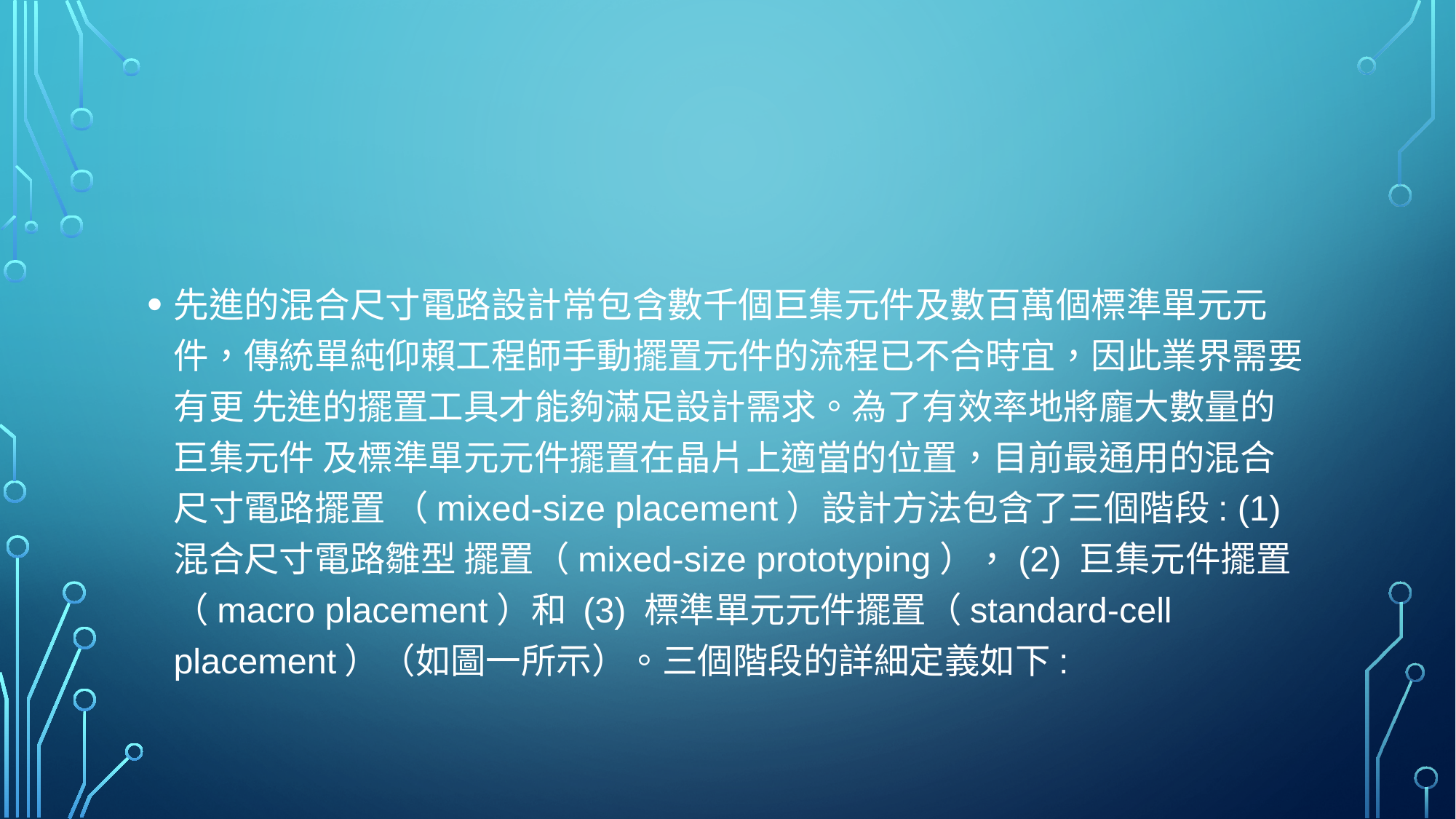

#
先進的混合尺寸電路設計常包含數千個巨集元件及數百萬個標準單元元 件，傳統單純仰賴工程師手動擺置元件的流程已不合時宜，因此業界需要有更 先進的擺置工具才能夠滿足設計需求。為了有效率地將龐大數量的巨集元件 及標準單元元件擺置在晶片上適當的位置，目前最通用的混合尺寸電路擺置 （mixed-size placement）設計方法包含了三個階段: (1) 混合尺寸電路雛型 擺置（mixed-size prototyping），(2) 巨集元件擺置（macro placement）和 (3) 標準單元元件擺置（standard-cell placement）（如圖一所示）。三個階段的詳細定義如下: